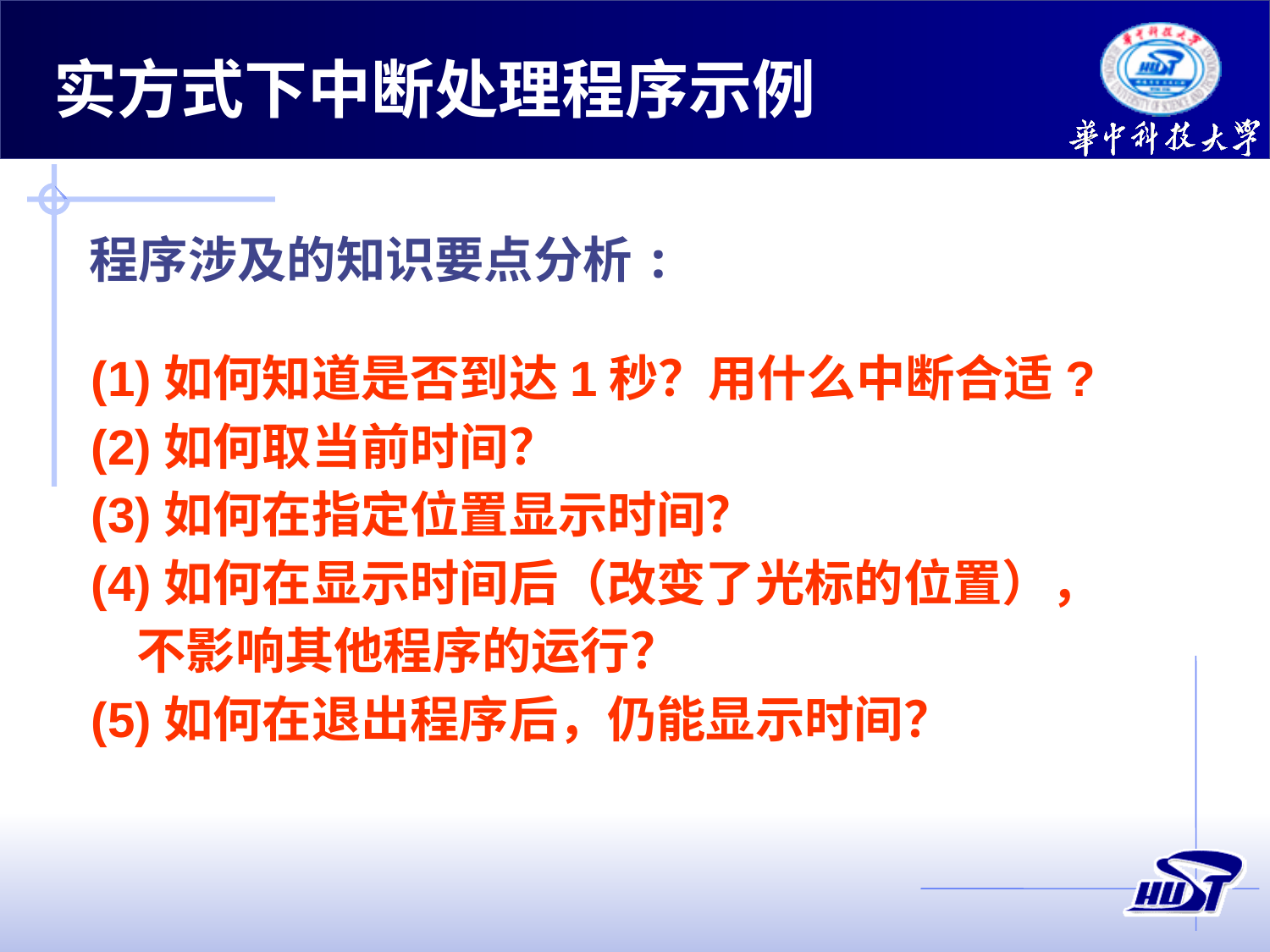

实方式下中断处理程序示例
程序涉及的知识要点分析:
(1)如何知道是否到达1秒？用什么中断合适?
(2)如何取当前时间？
(3)如何在指定位置显示时间？
(4)如何在显示时间后（改变了光标的位置），
   不影响其他程序的运行？
(5)如何在退出程序后，仍能显示时间？